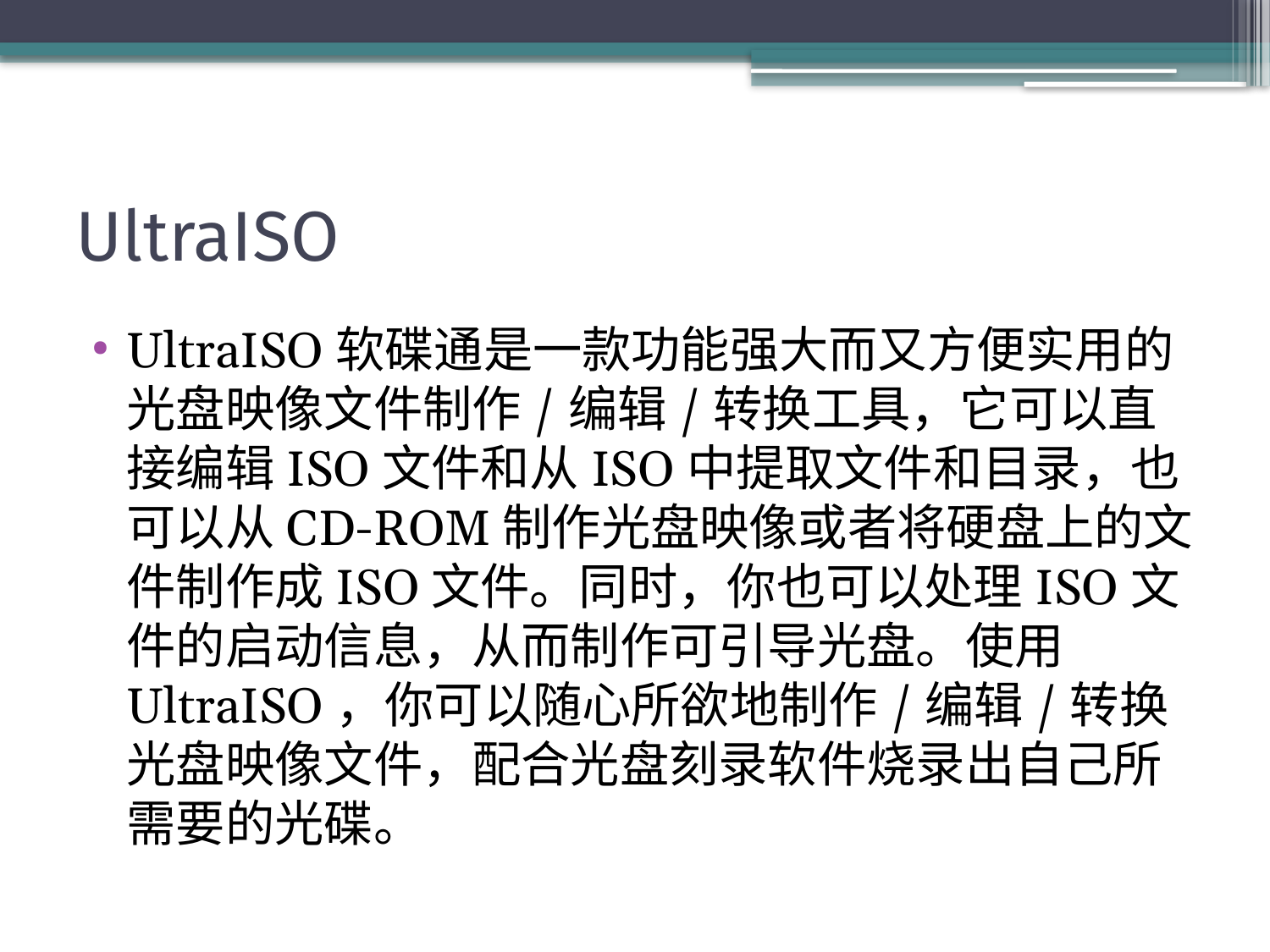

# UltraISO
UltraISO软碟通是一款功能强大而又方便实用的光盘映像文件制作/编辑/转换工具，它可以直接编辑ISO文件和从ISO中提取文件和目录，也可以从CD-ROM制作光盘映像或者将硬盘上的文件制作成ISO文件。同时，你也可以处理ISO文件的启动信息，从而制作可引导光盘。使用UltraISO，你可以随心所欲地制作/编辑/转换光盘映像文件，配合光盘刻录软件烧录出自己所需要的光碟。